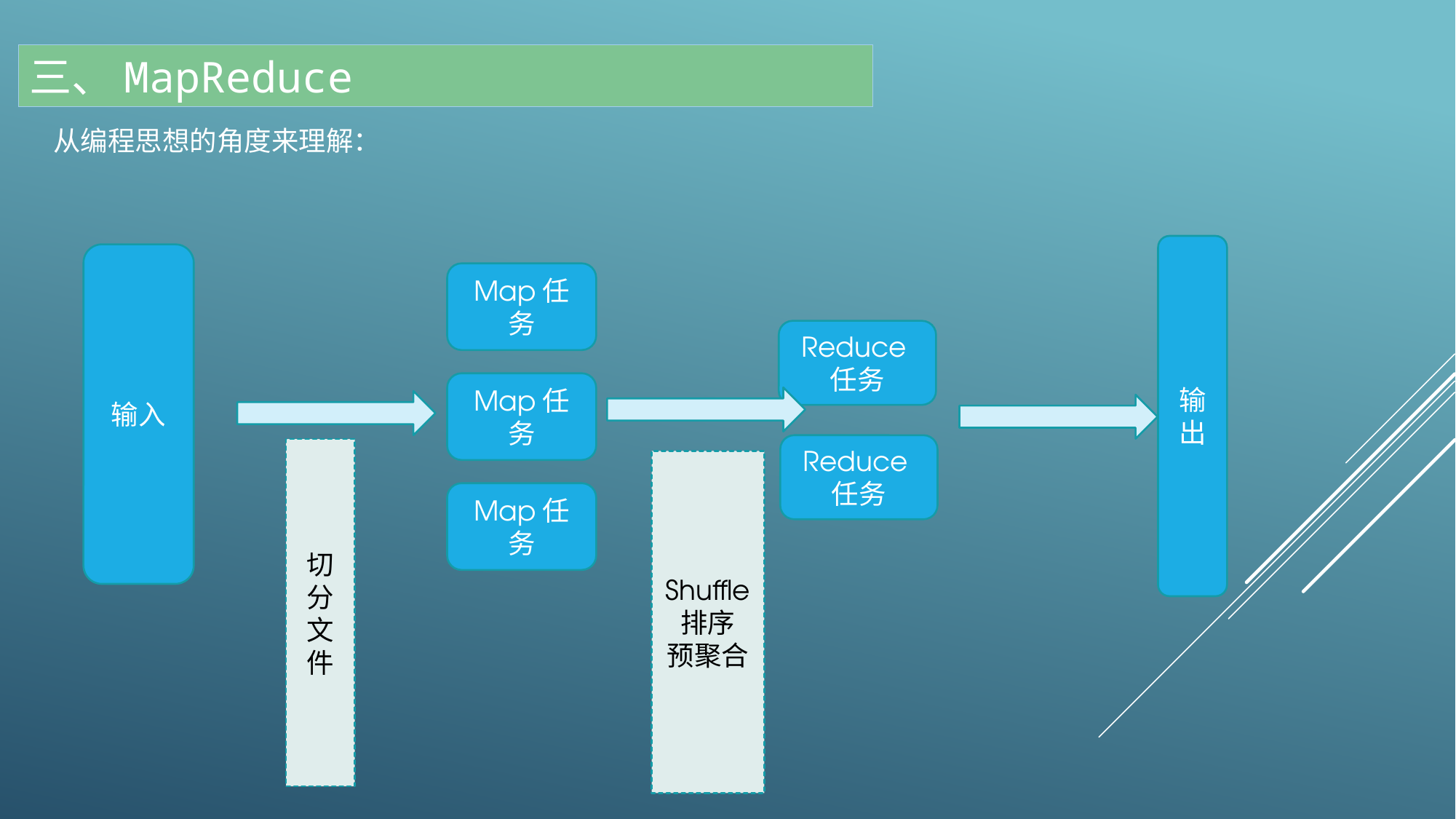

三、MapReduce
从编程思想的角度来理解：
输出
输入
Map任务
Reduce任务
Map任务

Reduce任务
切分文件
Shuffle
排序
预聚合
Map任务